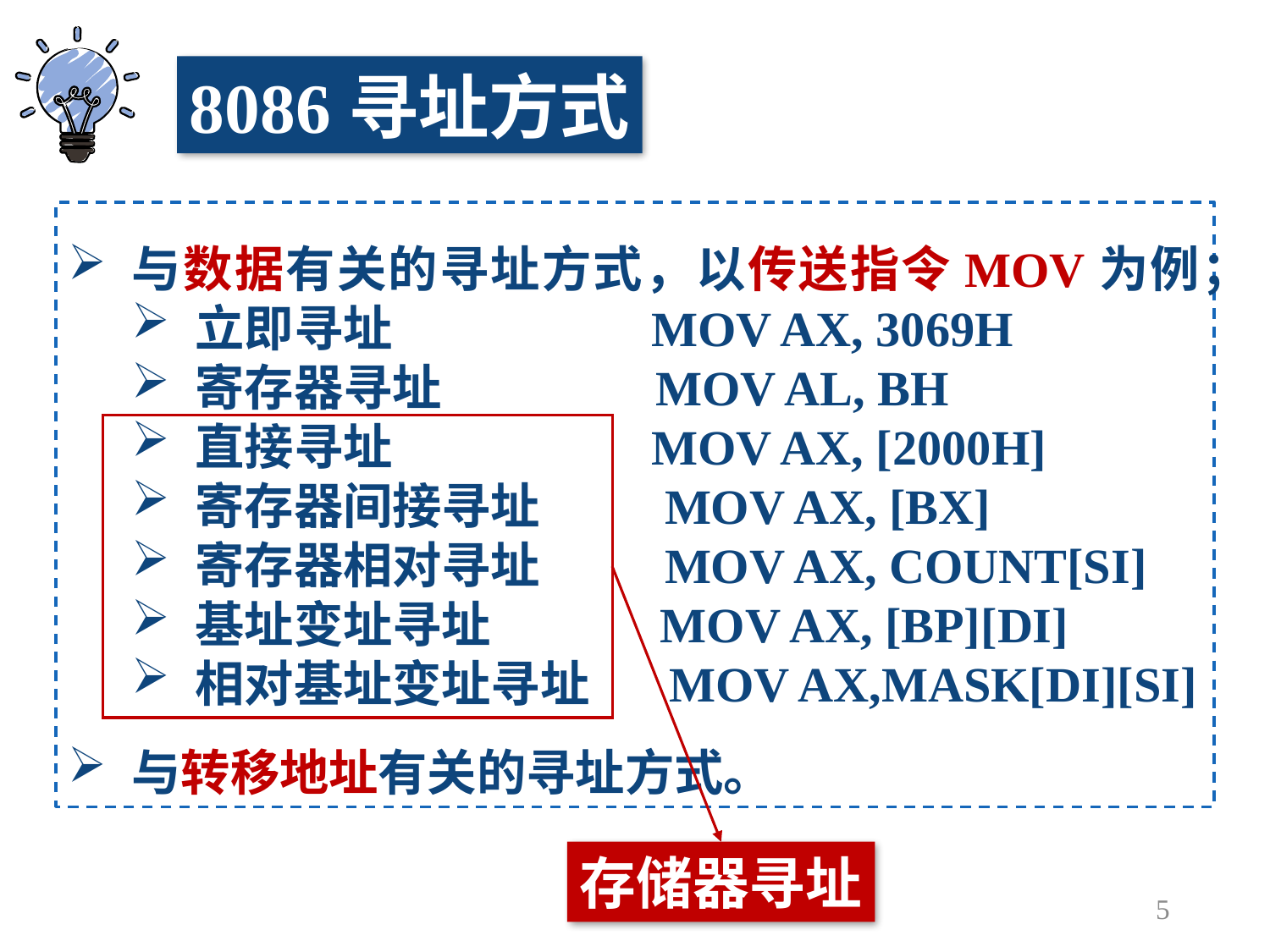

8086寻址方式
与数据有关的寻址方式，以传送指令MOV为例；
立即寻址                      MOV AX, 3069H
寄存器寻址                  MOV AL, BH
直接寻址                      MOV AX, [2000H]
寄存器间接寻址          MOV AX, [BX]
寄存器相对寻址          MOV AX, COUNT[SI]
基址变址寻址              MOV AX, [BP][DI]
相对基址变址寻址      MOV AX,MASK[DI][SI]
与转移地址有关的寻址方式。

存储器寻址
5